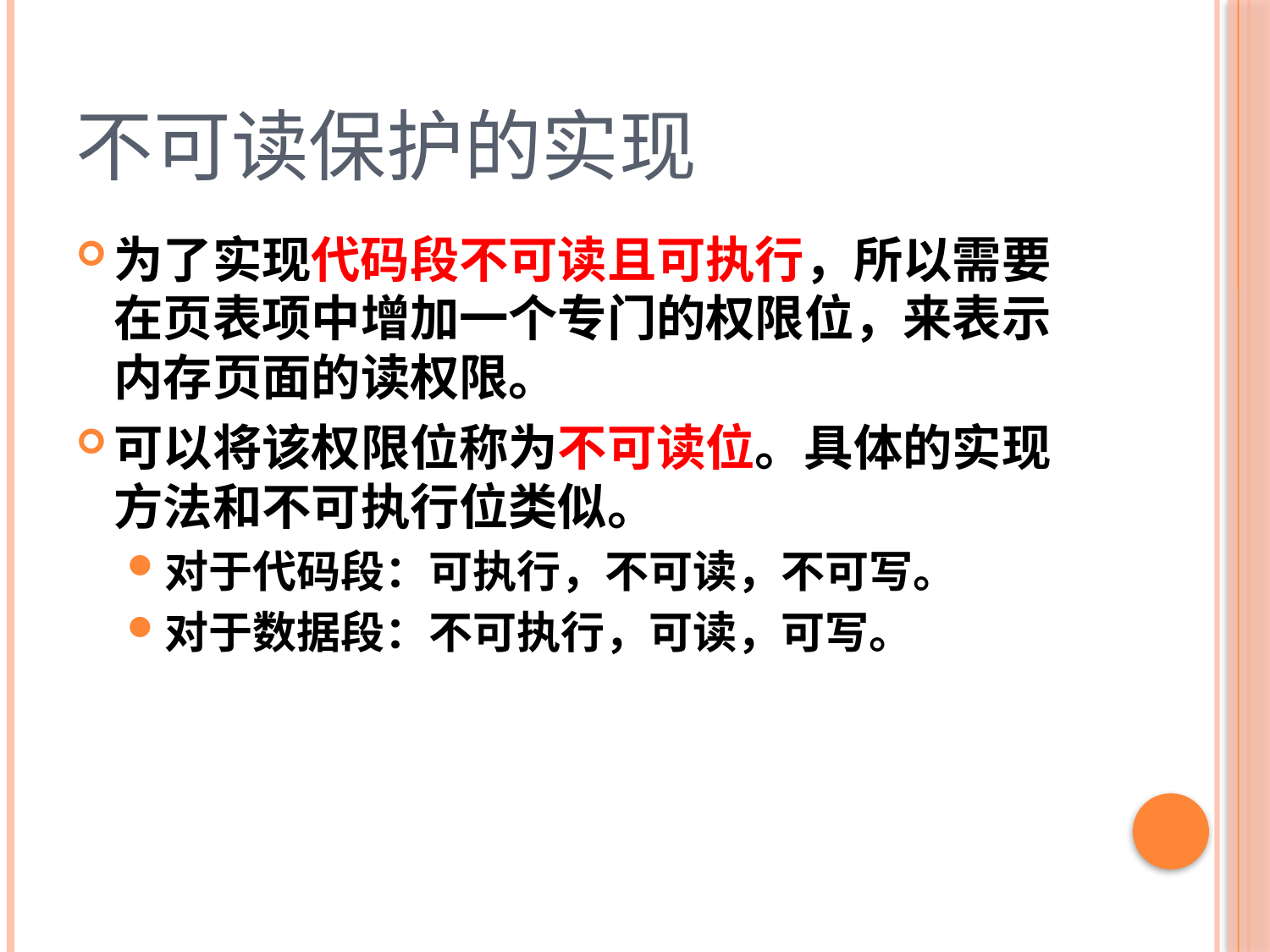

# 不可读保护的实现
为了实现代码段不可读且可执行，所以需要在页表项中增加一个专门的权限位，来表示内存页面的读权限。
可以将该权限位称为不可读位。具体的实现方法和不可执行位类似。
对于代码段：可执行，不可读，不可写。
对于数据段：不可执行，可读，可写。